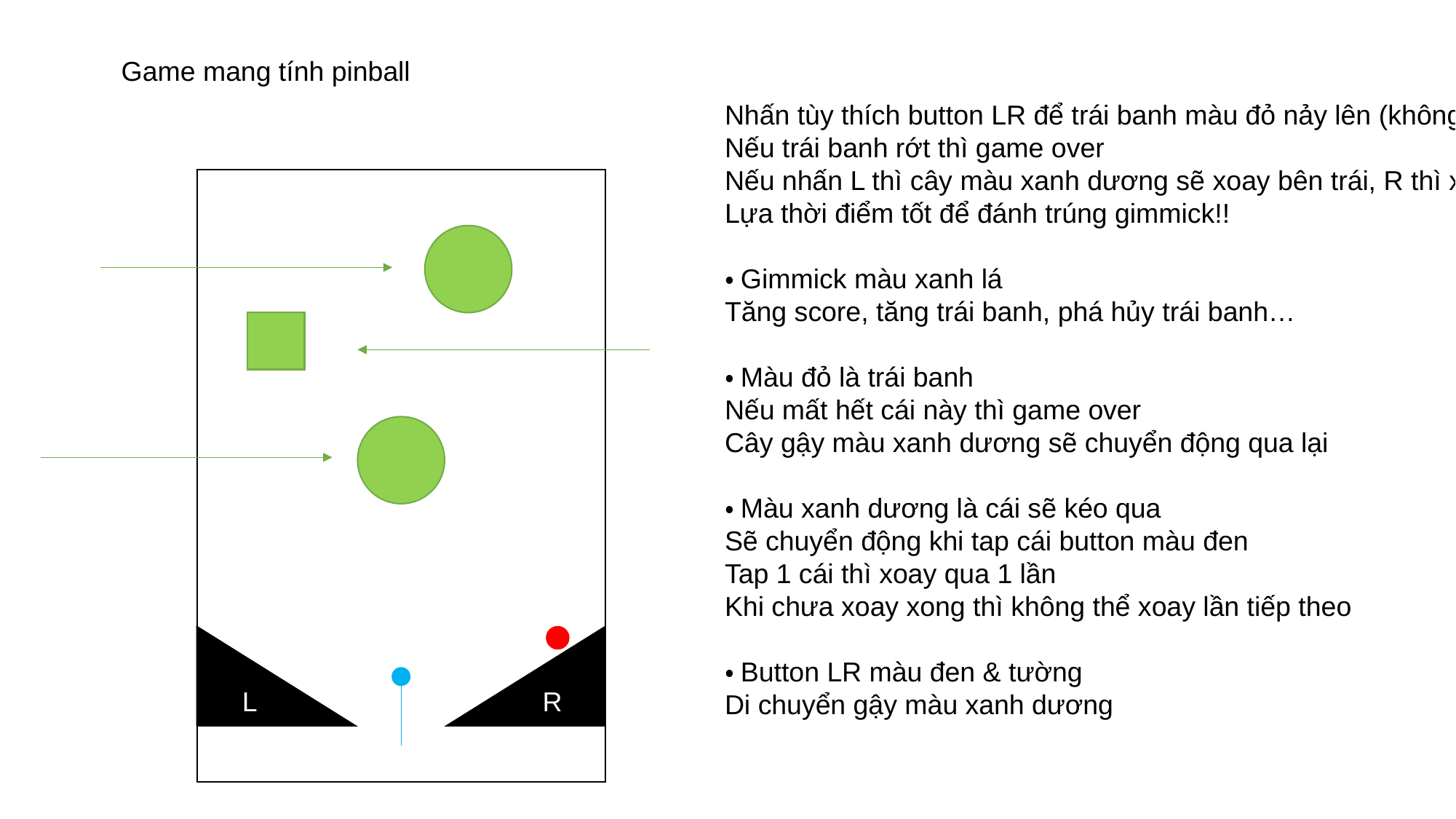

Game mang tính pinball
Nhấn tùy thích button LR để trái banh màu đỏ nảy lên (không bị rớt)
Nếu trái banh rớt thì game over
Nếu nhấn L thì cây màu xanh dương sẽ xoay bên trái, R thì xoay phải!
Lựa thời điểm tốt để đánh trúng gimmick!!

・Gimmick màu xanh lá
Tăng score, tăng trái banh, phá hủy trái banh…

・Màu đỏ là trái banh
Nếu mất hết cái này thì game over
Cây gậy màu xanh dương sẽ chuyển động qua lại

・Màu xanh dương là cái sẽ kéo qua
Sẽ chuyển động khi tap cái button màu đen
Tap 1 cái thì xoay qua 1 lần
Khi chưa xoay xong thì không thể xoay lần tiếp theo

・Button LR màu đen & tường
Di chuyển gậy màu xanh dương

L
R